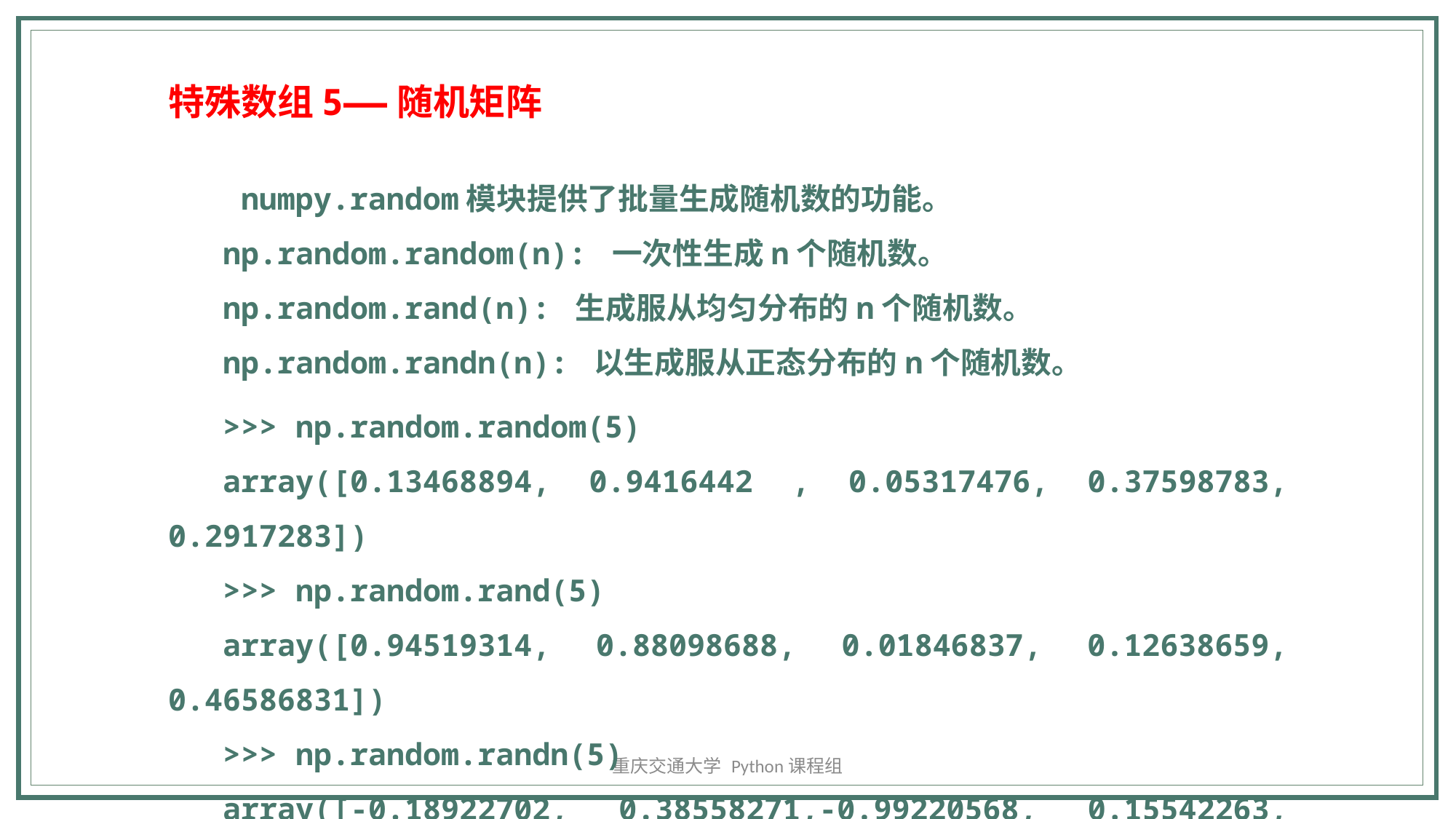

特殊数组5——随机矩阵
 numpy.random模块提供了批量生成随机数的功能。
np.random.random(n): 一次性生成n个随机数。
np.random.rand(n): 生成服从均匀分布的n个随机数。
np.random.randn(n): 以生成服从正态分布的n个随机数。
>>> np.random.random(5)
array([0.13468894, 0.9416442 , 0.05317476, 0.37598783, 0.2917283])
>>> np.random.rand(5)
array([0.94519314, 0.88098688, 0.01846837, 0.12638659, 0.46586831])
>>> np.random.randn(5)
array([-0.18922702, 0.38558271,-0.99220568, 0.15542263, 0.42460611])
重庆交通大学 Python课程组